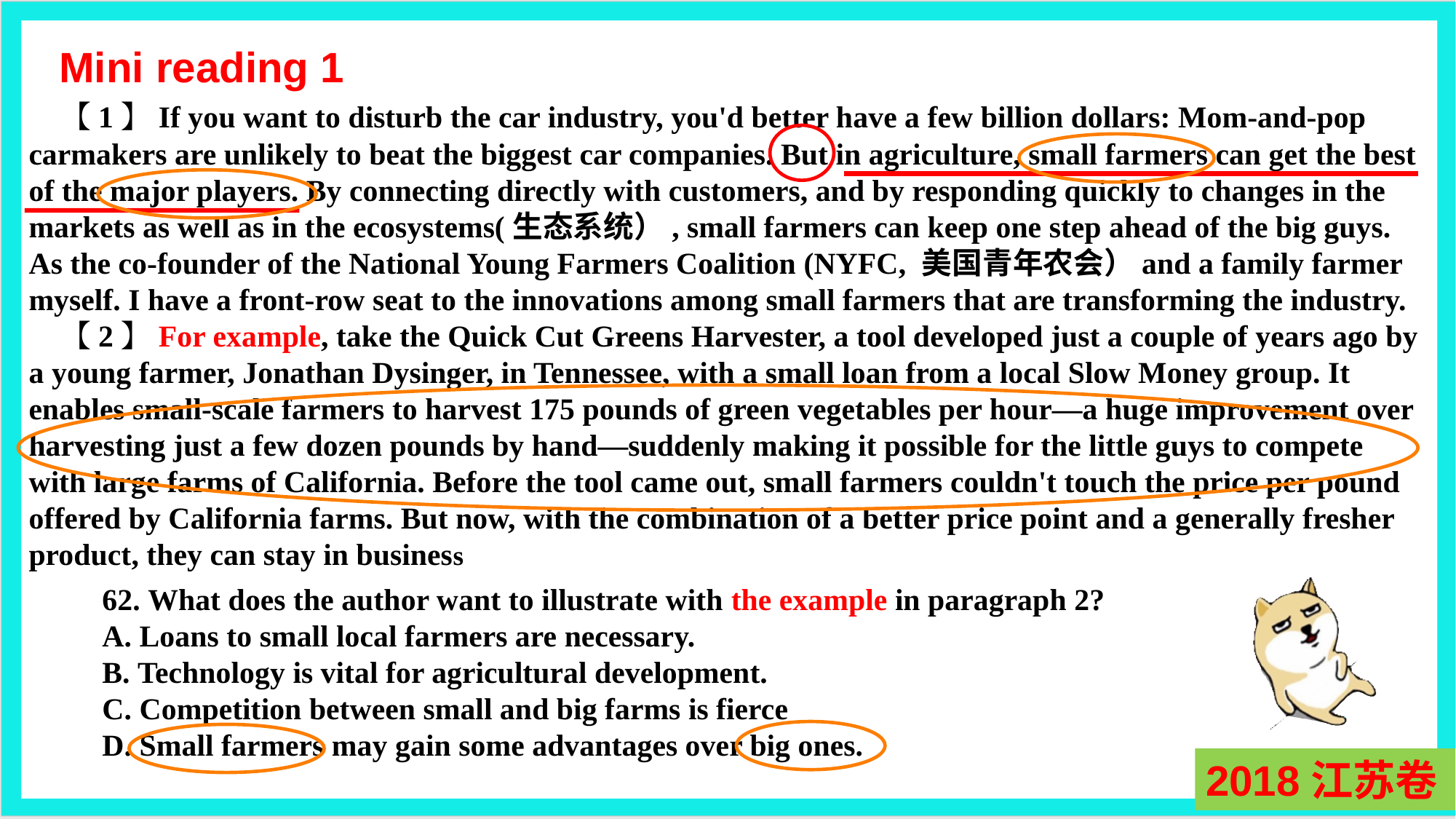

Mini reading 1
【1】If you want to disturb the car industry, you'd better have a few billion dollars: Mom-and-pop carmakers are unlikely to beat the biggest car companies. But in agriculture, small farmers can get the best of the major players. By connecting directly with customers, and by responding quickly to changes in the markets as well as in the ecosystems(生态系统）, small farmers can keep one step ahead of the big guys. As the co-founder of the National Young Farmers Coalition (NYFC, 美国青年农会）and a family farmer myself. I have a front-row seat to the innovations among small farmers that are transforming the industry.
【2】For example, take the Quick Cut Greens Harvester, a tool developed just a couple of years ago by a young farmer, Jonathan Dysinger, in Tennessee, with a small loan from a local Slow Money group. It enables small-scale farmers to harvest 175 pounds of green vegetables per hour—a huge improvement over harvesting just a few dozen pounds by hand—suddenly making it possible for the little guys to compete with large farms of California. Before the tool came out, small farmers couldn't touch the price per pound offered by California farms. But now, with the combination of a better price point and a generally fresher product, they can stay in business

62. What does the author want to illustrate with the example in paragraph 2?
A. Loans to small local farmers are necessary.
B. Technology is vital for agricultural development.
C. Competition between small and big farms is fierce
D. Small farmers may gain some advantages over big ones.

2018江苏卷